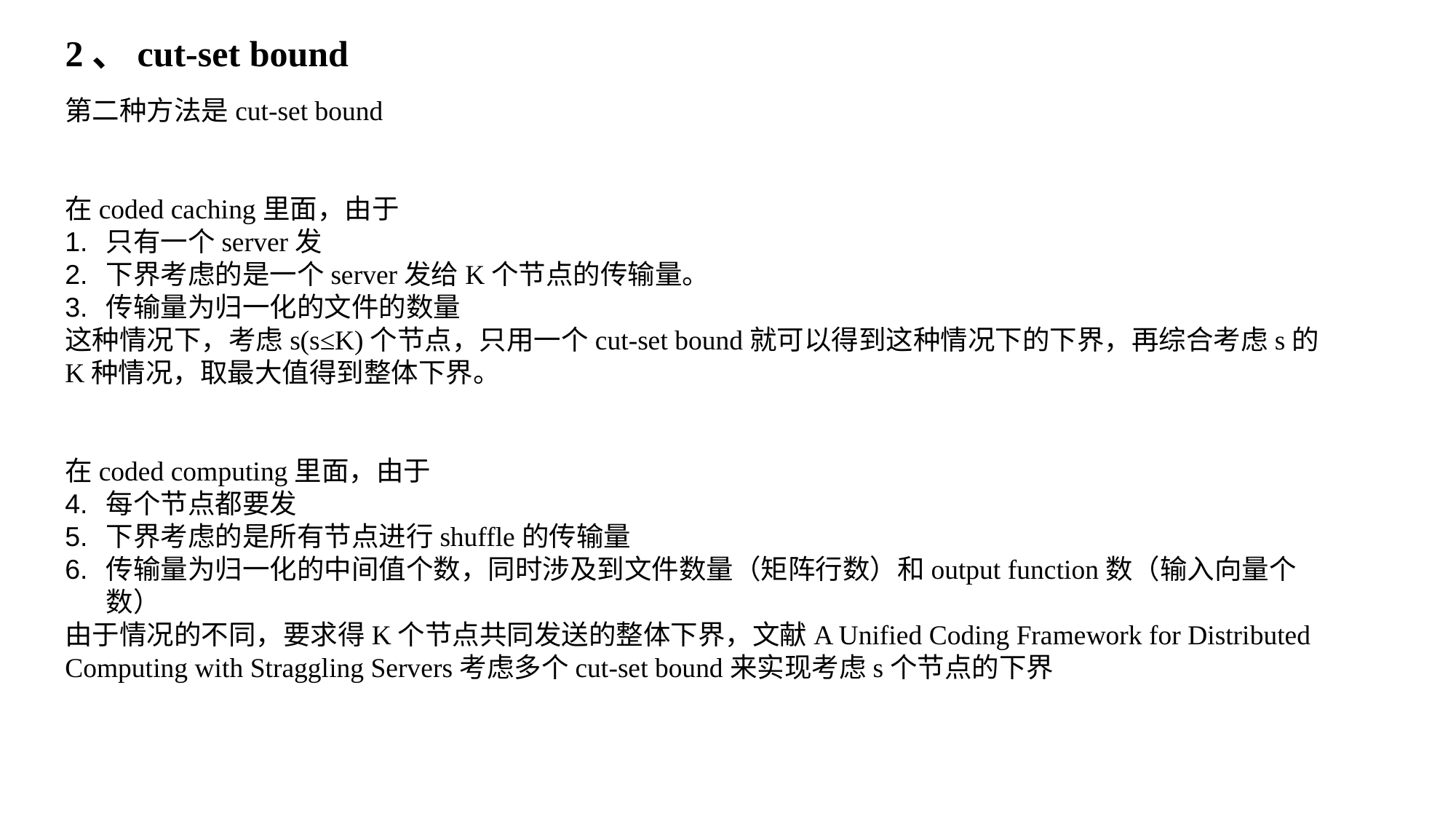

2、cut-set bound
第二种方法是cut-set bound

在coded caching里面，由于
只有一个server发
下界考虑的是一个server发给K个节点的传输量。
传输量为归一化的文件的数量
这种情况下，考虑s(s≤K)个节点，只用一个cut-set bound就可以得到这种情况下的下界，再综合考虑s的K种情况，取最大值得到整体下界。

在coded computing里面，由于
每个节点都要发
下界考虑的是所有节点进行shuffle的传输量
传输量为归一化的中间值个数，同时涉及到文件数量（矩阵行数）和output function数（输入向量个数）
由于情况的不同，要求得K个节点共同发送的整体下界，文献A Unified Coding Framework for Distributed Computing with Straggling Servers考虑多个cut-set bound来实现考虑s个节点的下界